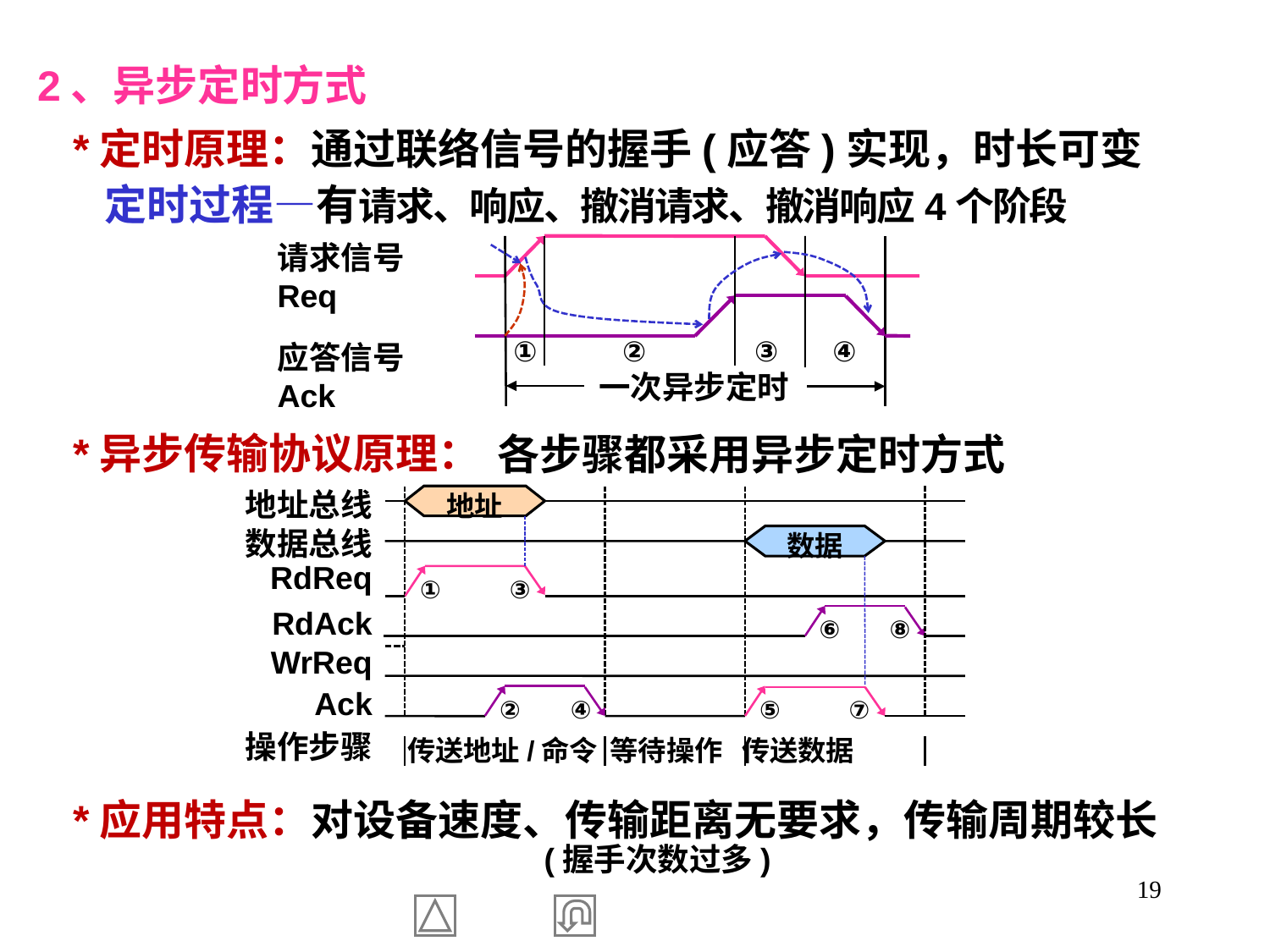

2、异步定时方式
   *定时原理：通过联络信号的握手(应答)实现，时长可变

   *异步传输协议原理：
      定时过程—有请求、响应、撤消请求、撤消响应4个阶段
请求信号Req

应答信号Ack

①
②
③
④
一次异步定时
各步骤都采用异步定时方式
地址总线
数据总线
RdReq
RdAck
WrReq
Ack
操作步骤
地址
数据
①
③
⑥
⑧
⑤
②
④
⑦
传送地址/命令  等待操作   传送数据
   *应用特点：对设备速度、传输距离无要求，传输周期较长
                                                         (握手次数过多)
19